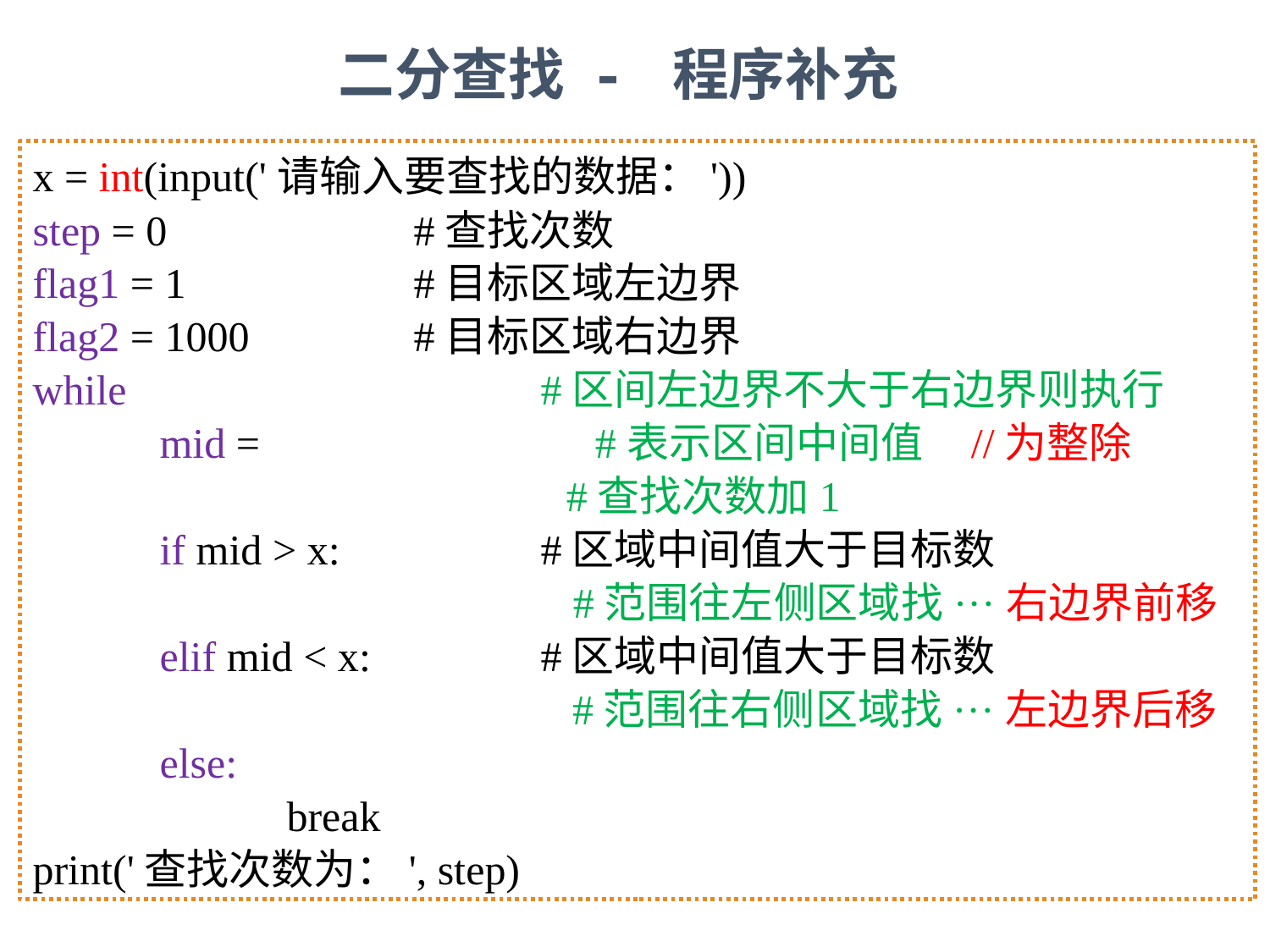

二分查找 - 程序补充
x = int(input('请输入要查找的数据：'))
step = 0		#查找次数
flag1 = 1		#目标区域左边界
flag2 = 1000		#目标区域右边界
while    flag1 <= flag2 :	#区间左边界不大于右边界则执行
	mid = (flag1 + flag1)//2   #表示区间中间值    //为整除
	step = step + 1               #查找次数加1
	if mid > x:		#区域中间值大于目标数
		flag2 = mid - 1   #范围往左侧区域找···右边界前移
	elif mid < x:		#区域中间值大于目标数
		flag1 = mid + 1  #范围往右侧区域找···左边界后移
	else:
		break
print('查找次数为：', step)